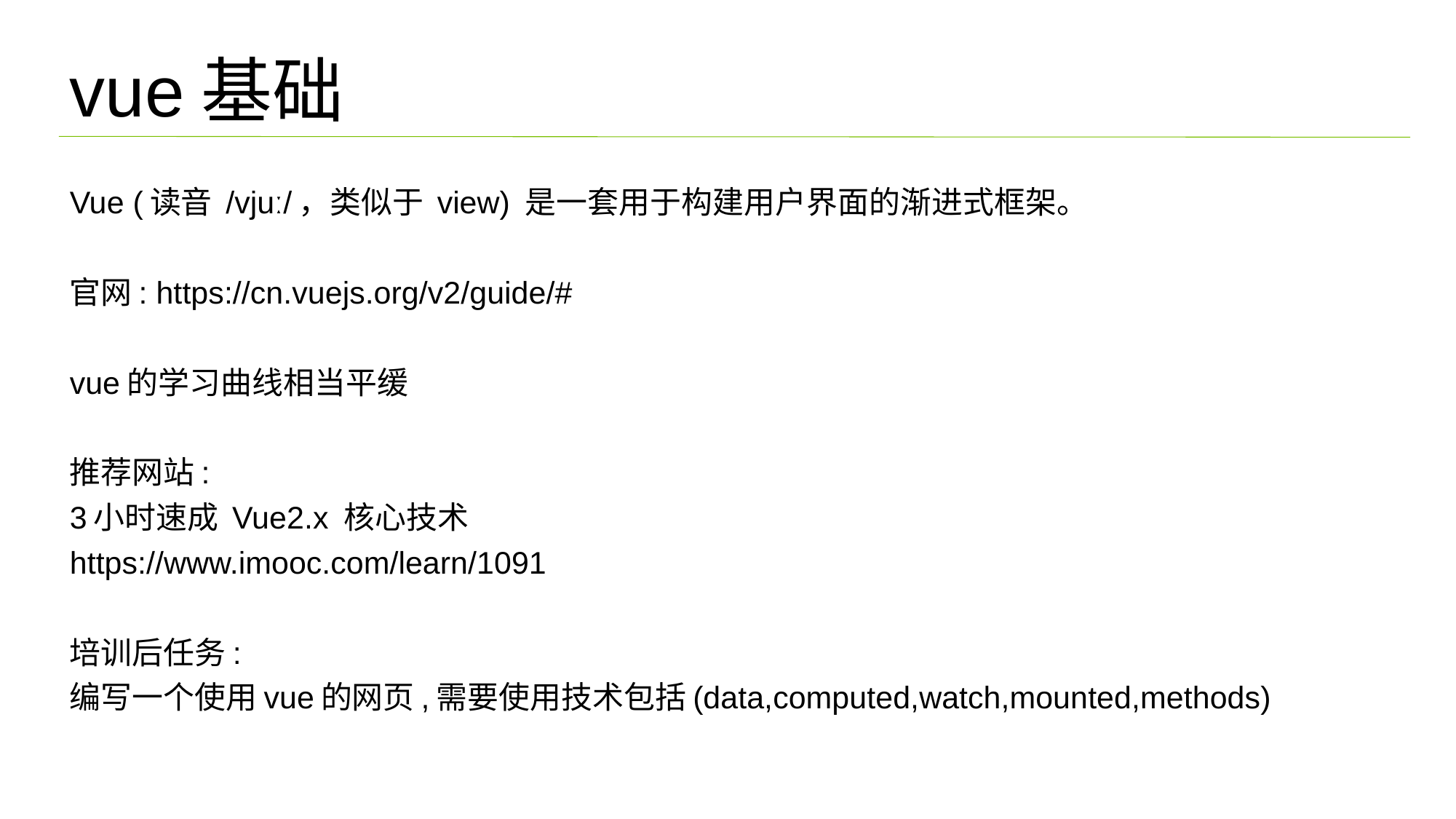

vue基础
Vue (读音 /vjuː/，类似于 view) 是一套用于构建用户界面的渐进式框架。

官网: https://cn.vuejs.org/v2/guide/#

vue的学习曲线相当平缓

推荐网站:
3小时速成 Vue2.x 核心技术
https://www.imooc.com/learn/1091

培训后任务:
编写一个使用vue的网页,需要使用技术包括(data,computed,watch,mounted,methods)